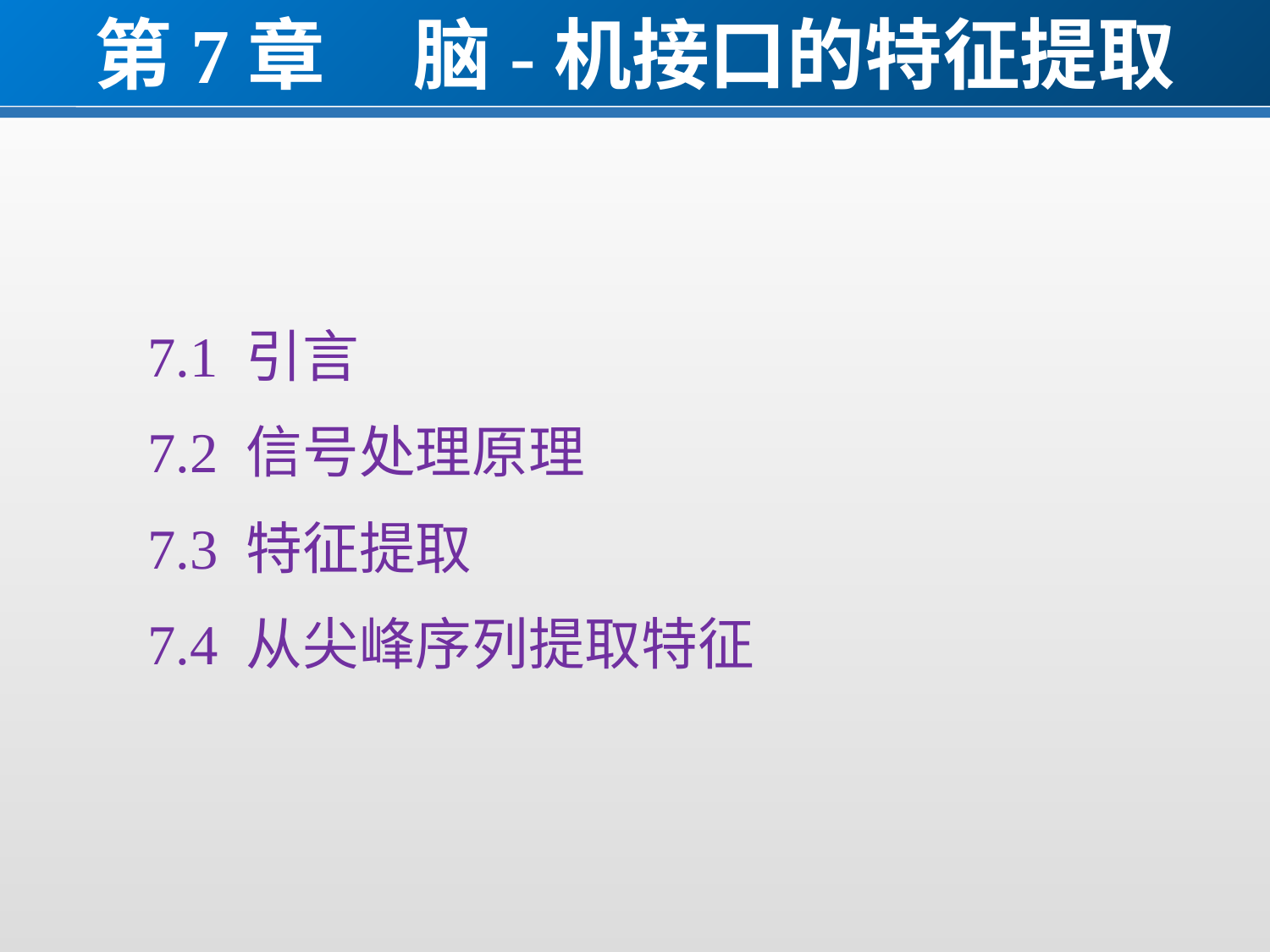

第7章     脑-机接口的特征提取

7.1 引言
7.2 信号处理原理
7.3 特征提取
7.4 从尖峰序列提取特征